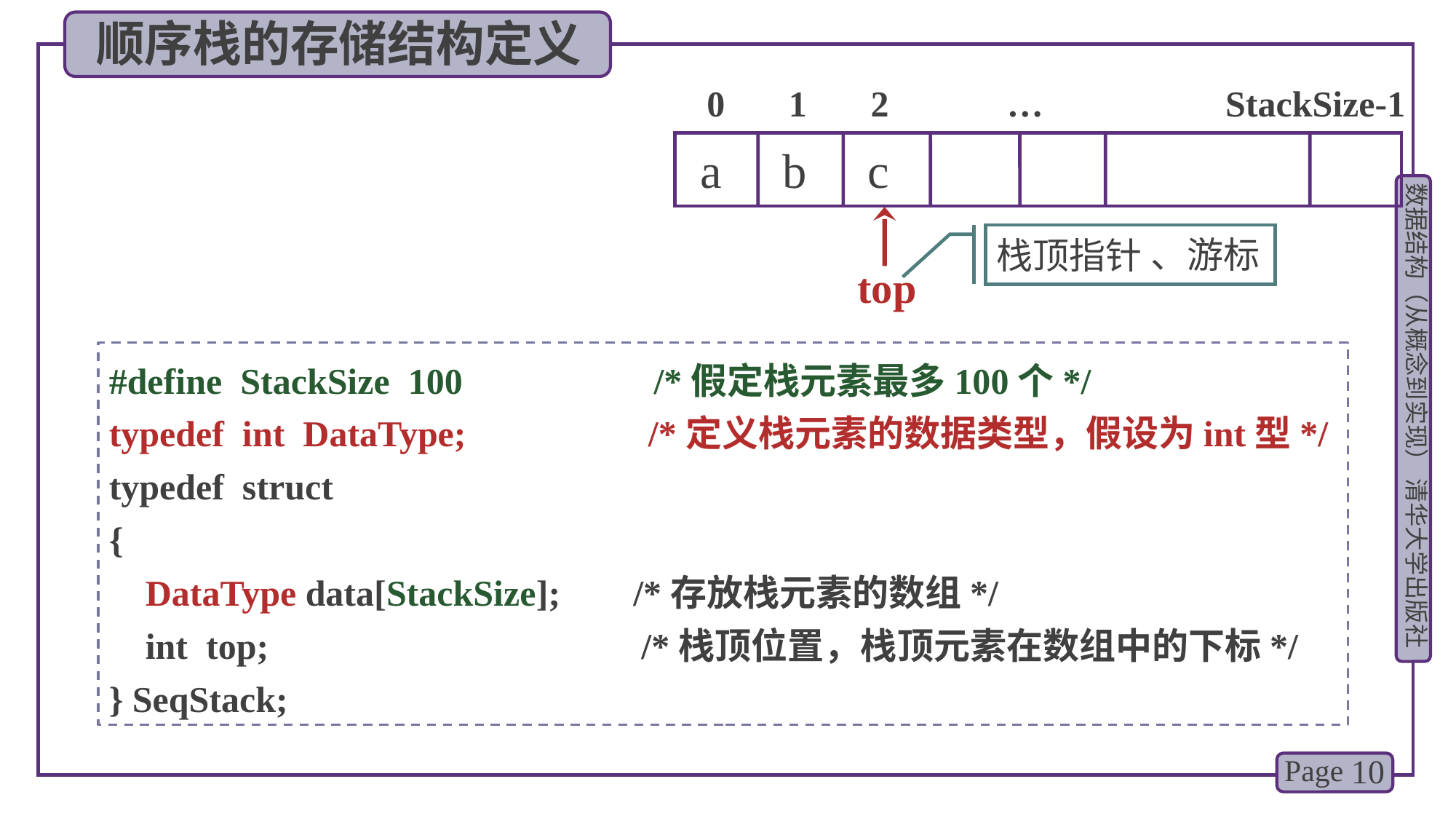

顺序栈的存储结构定义

   0       1       2             …                    StackSize-1

a     b     c

top
栈顶指针
、游标
#define  StackSize  100                     /*假定栈元素最多100个*/
typedef  int  DataType;                    /*定义栈元素的数据类型，假设为int型*/
typedef  struct
{
    DataType data[StackSize];        /*存放栈元素的数组*/
    int  top;                                         /*栈顶位置，栈顶元素在数组中的下标*/
} SeqStack;